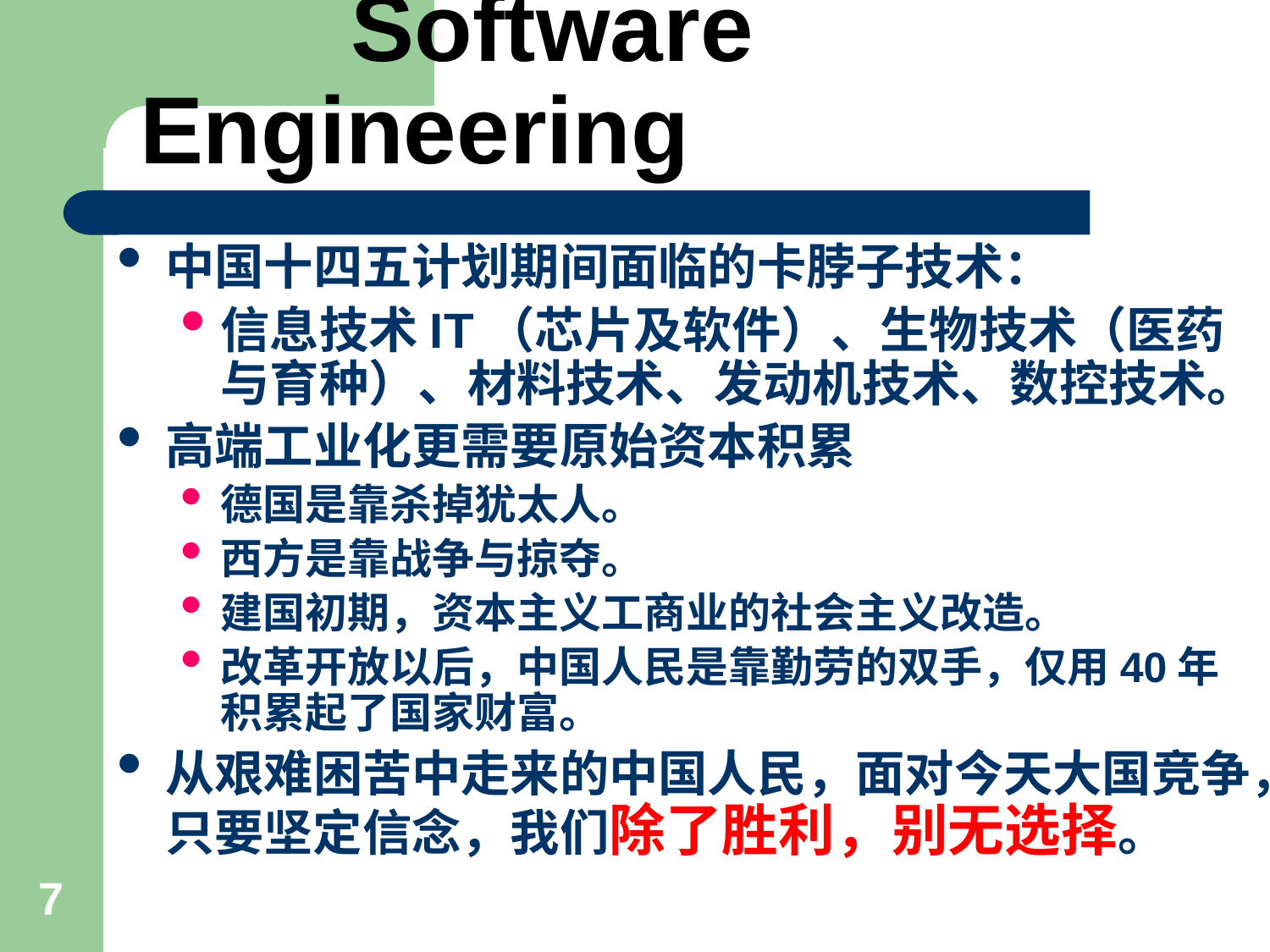

# Software   Engineering
中国十四五计划期间面临的卡脖子技术：
信息技术IT（芯片及软件）、生物技术（医药与育种）、材料技术、发动机技术、数控技术。
高端工业化更需要原始资本积累
德国是靠杀掉犹太人。
西方是靠战争与掠夺。
建国初期，资本主义工商业的社会主义改造。
改革开放以后，中国人民是靠勤劳的双手，仅用40年积累起了国家财富。
从艰难困苦中走来的中国人民，面对今天大国竞争，只要坚定信念，我们除了胜利，别无选择。
7